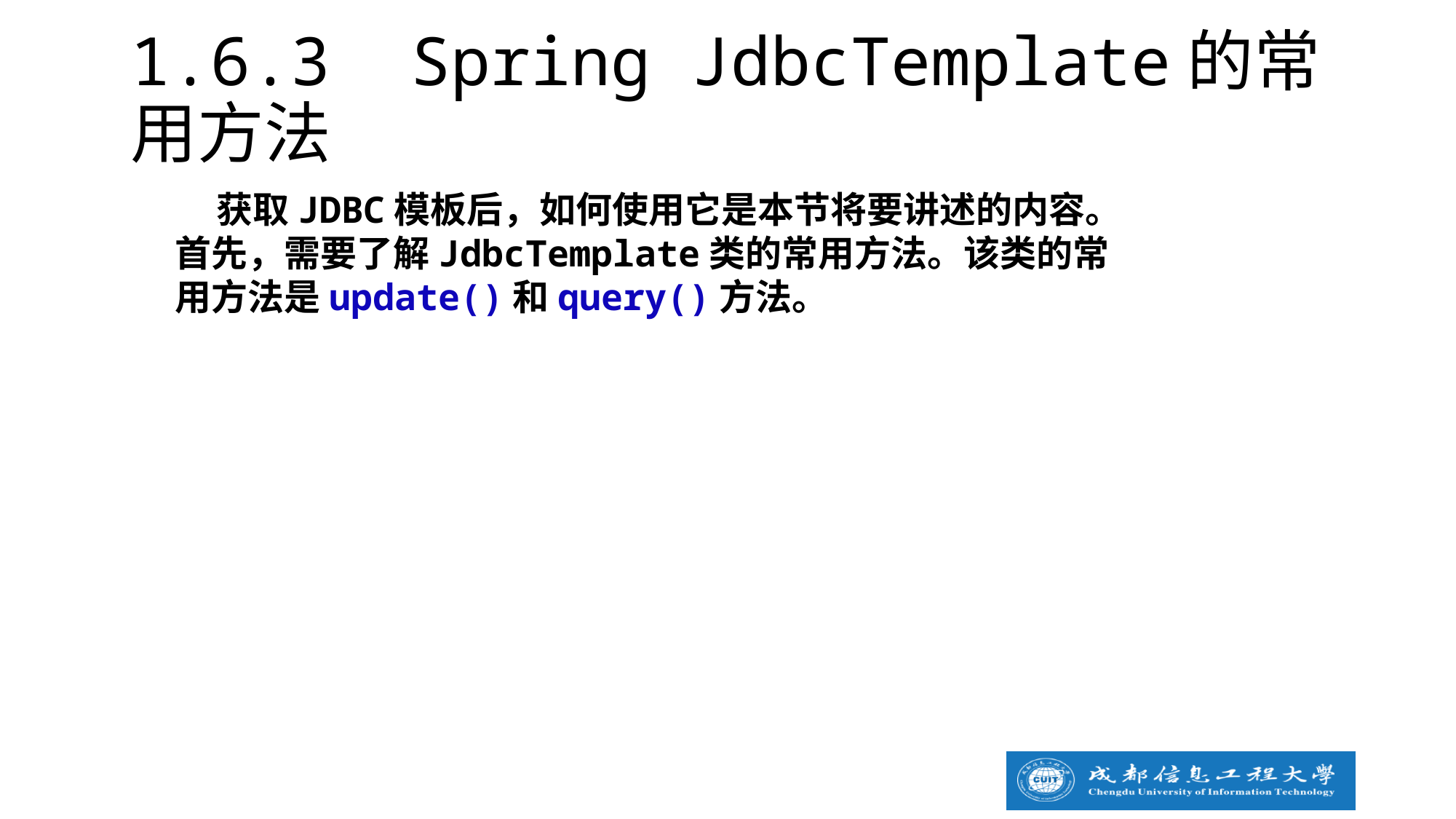

1.6.3  Spring JdbcTemplate的常用方法
    获取JDBC模板后，如何使用它是本节将要讲述的内容。首先，需要了解JdbcTemplate类的常用方法。该类的常用方法是update()和query()方法。